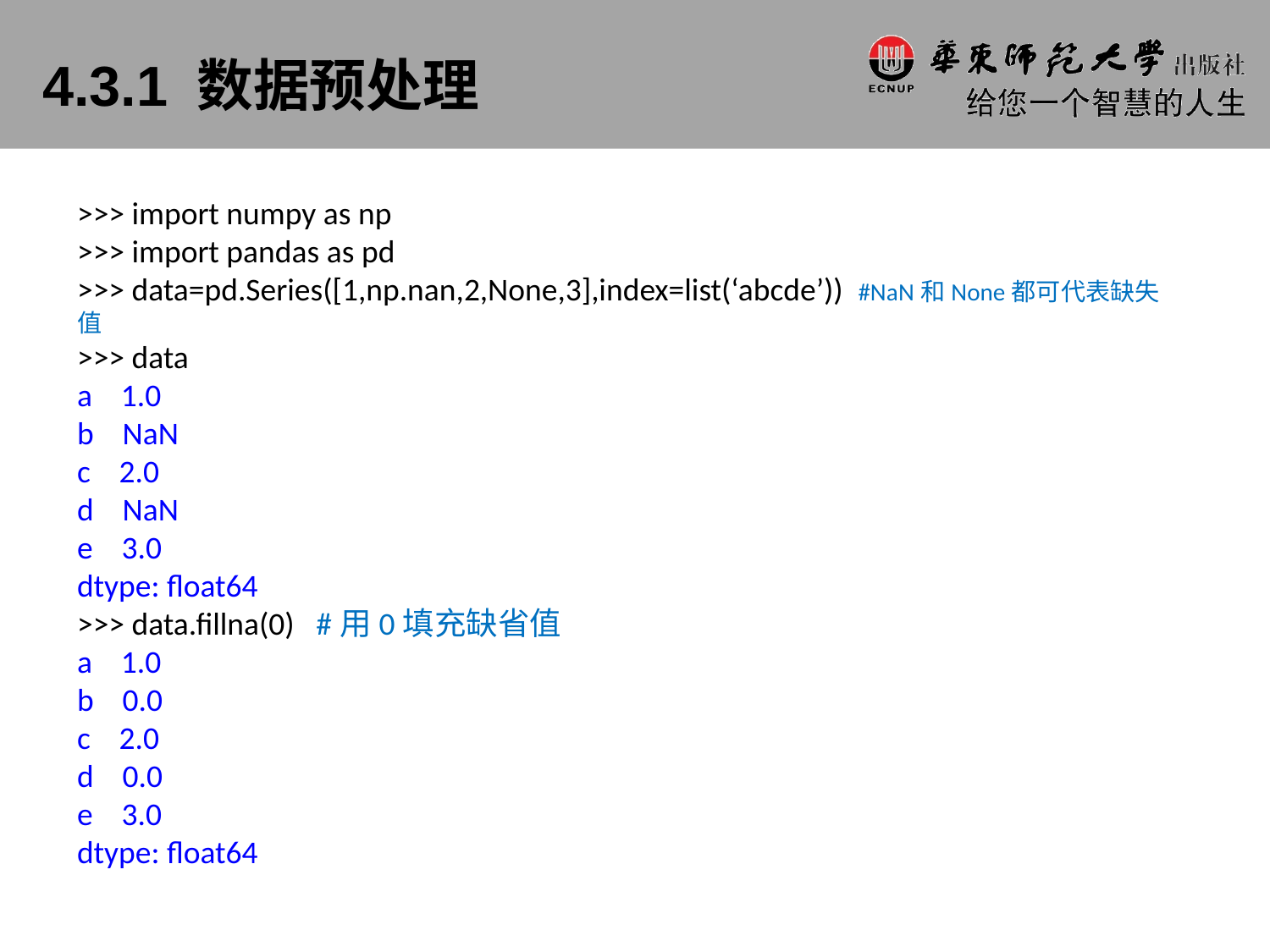

# 4.3.1 数据预处理
>>> import numpy as np
>>> import pandas as pd
>>> data=pd.Series([1,np.nan,2,None,3],index=list(‘abcde’))  #NaN和None都可代表缺失值
>>> data
a    1.0
b    NaN
c    2.0
d    NaN
e    3.0
dtype: float64
>>> data.fillna(0)   #用0填充缺省值
a    1.0
b    0.0
c    2.0
d    0.0
e    3.0
dtype: float64